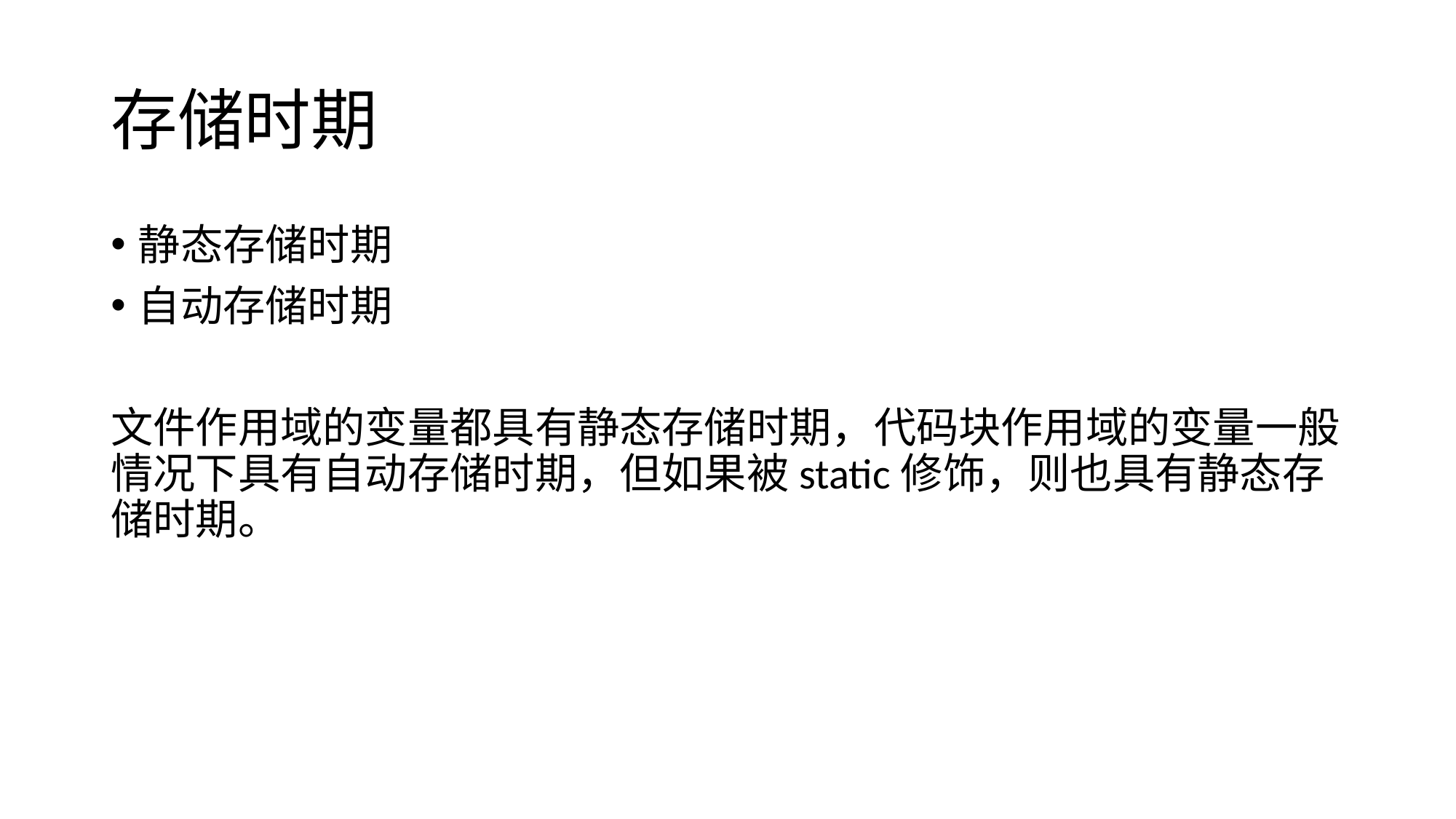

# 存储时期
静态存储时期
自动存储时期

文件作用域的变量都具有静态存储时期，代码块作用域的变量一般情况下具有自动存储时期，但如果被static修饰，则也具有静态存储时期。